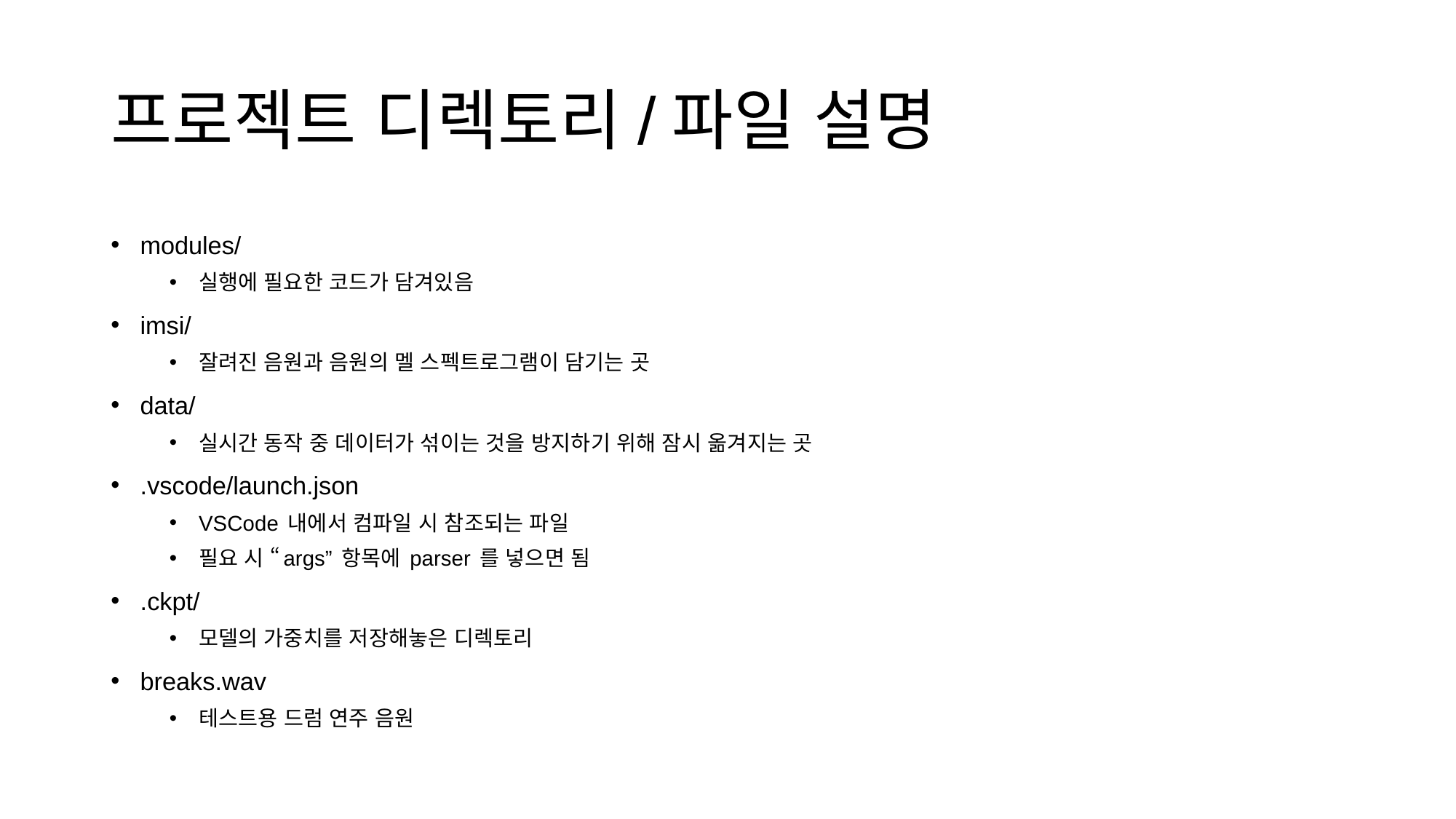

# 프로젝트 디렉토리/파일 설명
modules/
실행에 필요한 코드가 담겨있음
imsi/
잘려진 음원과 음원의 멜 스펙트로그램이 담기는 곳
data/
실시간 동작 중 데이터가 섞이는 것을 방지하기 위해 잠시 옮겨지는 곳
.vscode/launch.json
VSCode 내에서 컴파일 시 참조되는 파일
필요 시 “args” 항목에 parser 를 넣으면 됨
.ckpt/
모델의 가중치를 저장해놓은 디렉토리
breaks.wav
테스트용 드럼 연주 음원